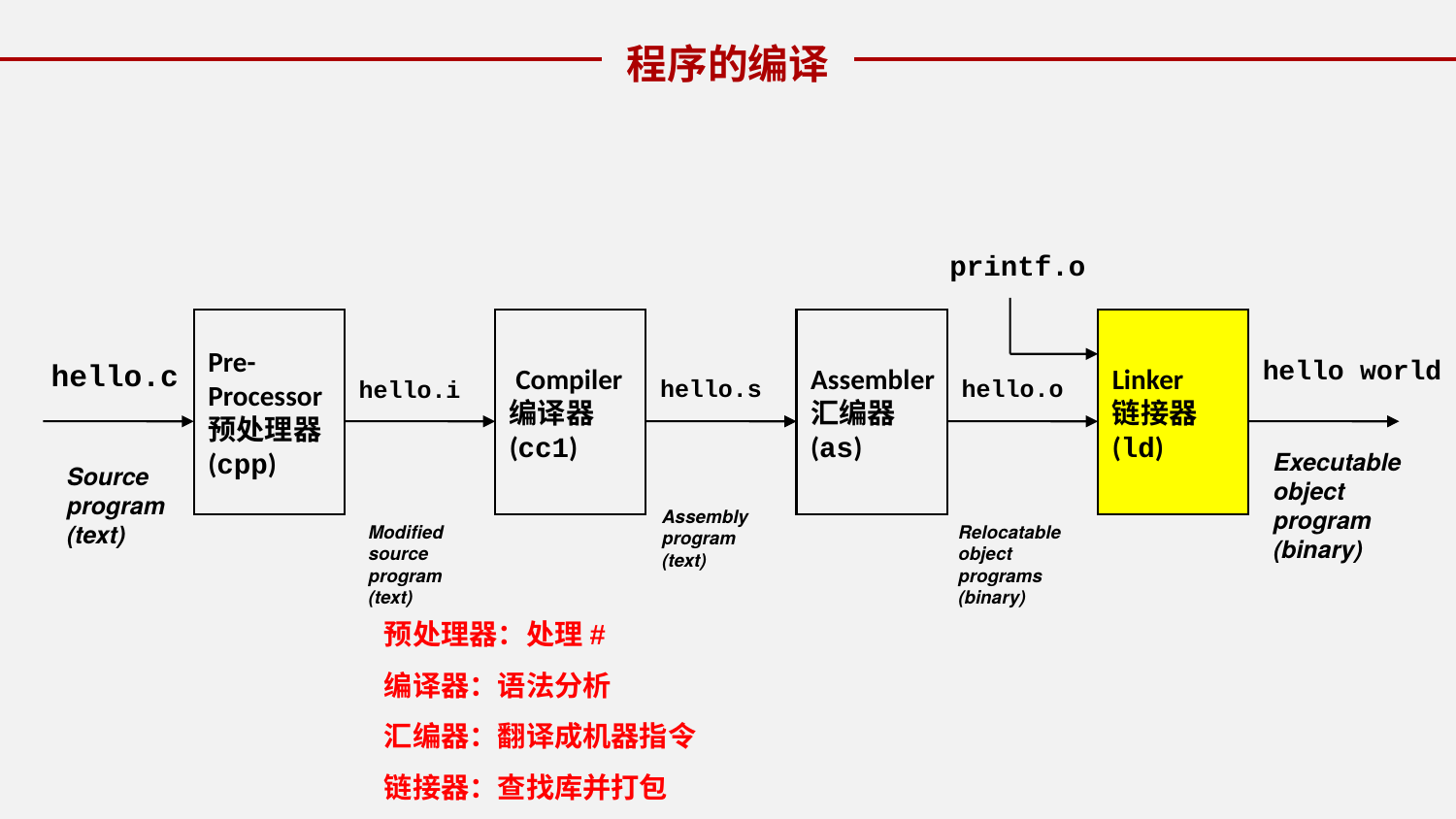

程序的编译
printf.o
Pre-
Processor
预处理器
(cpp)
 Compiler
编译器
(cc1)
Assembler
汇编器
(as)
Linker
链接器
(ld)
hello world
hello.c

hello.s
hello.o
hello.i

Executable
object
program
(binary)
Source
program
(text)
Assembly
program
(text)
Modified
source
program
(text)
Relocatable
object
programs
(binary)

预处理器：处理#
编译器：语法分析
汇编器：翻译成机器指令
链接器：查找库并打包